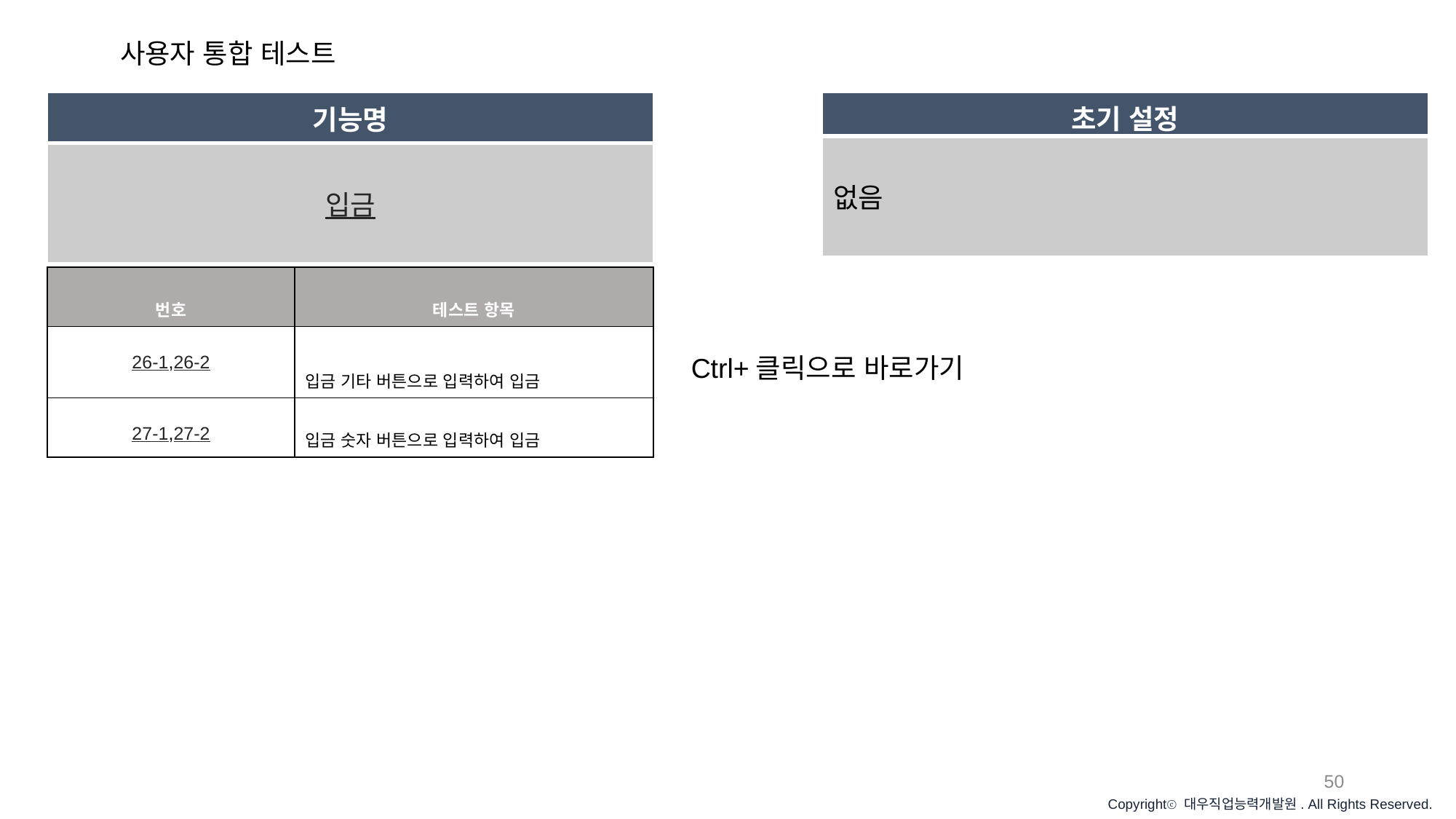

사용자 통합 테스트
| 초기 설정 |
| --- |
| 없음 |
| 기능명 |
| --- |
| 입금 |
| 번호 | 테스트 항목 |
| --- | --- |
| 26-1,26-2 | 입금 기타 버튼으로 입력하여 입금 |
| 27-1,27-2 | 입금 숫자 버튼으로 입력하여 입금 |
Ctrl+클릭으로 바로가기
50